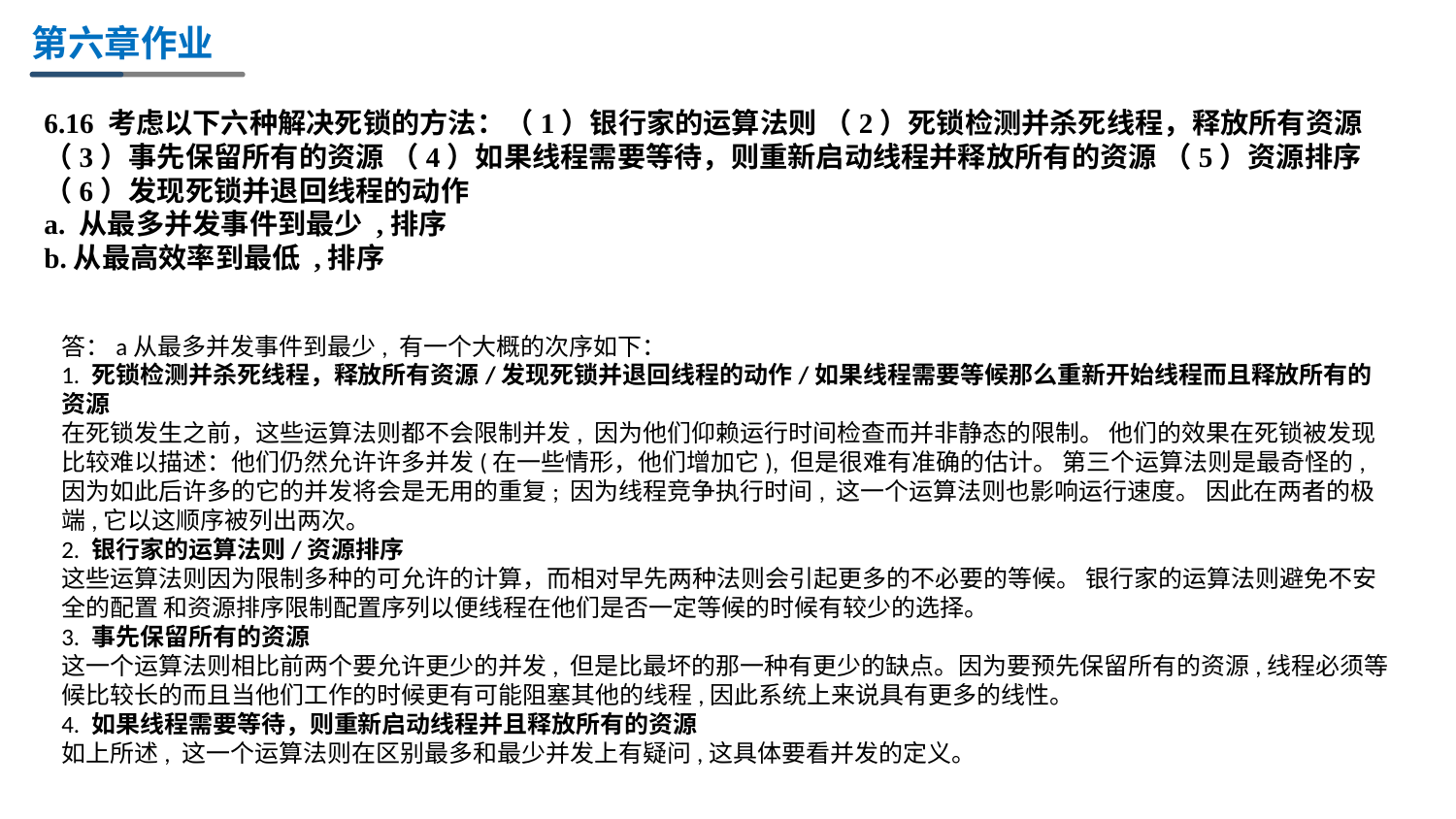

第六章作业

6.16 考虑以下六种解决死锁的方法：（1）银行家的运算法则 （2）死锁检测并杀死线程，释放所有资源 （3）事先保留所有的资源 （4）如果线程需要等待，则重新启动线程并释放所有的资源 （5）资源排序
（6）发现死锁并退回线程的动作
a. 从最多并发事件到最少 ,排序
b.从最高效率到最低 ,排序
答：a从最多并发事件到最少, 有一个大概的次序如下：
1. 死锁检测并杀死线程，释放所有资源/发现死锁并退回线程的动作/如果线程需要等候那么重新开始线程而且释放所有的资源
在死锁发生之前，这些运算法则都不会限制并发, 因为他们仰赖运行时间检查而并非静态的限制。 他们的效果在死锁被发现比较难以描述：他们仍然允许许多并发(在一些情形，他们增加它), 但是很难有准确的估计。 第三个运算法则是最奇怪的, 因为如此后许多的它的并发将会是无用的重复; 因为线程竞争执行时间, 这一个运算法则也影响运行速度。 因此在两者的极端,它以这顺序被列出两次。
2. 银行家的运算法则/资源排序
这些运算法则因为限制多种的可允许的计算，而相对早先两种法则会引起更多的不必要的等候。 银行家的运算法则避免不安全的配置 和资源排序限制配置序列以便线程在他们是否一定等候的时候有较少的选择。
3. 事先保留所有的资源
这一个运算法则相比前两个要允许更少的并发, 但是比最坏的那一种有更少的缺点。因为要预先保留所有的资源,线程必须等候比较长的而且当他们工作的时候更有可能阻塞其他的线程,因此系统上来说具有更多的线性。
4. 如果线程需要等待，则重新启动线程并且释放所有的资源
如上所述, 这一个运算法则在区别最多和最少并发上有疑问,这具体要看并发的定义。